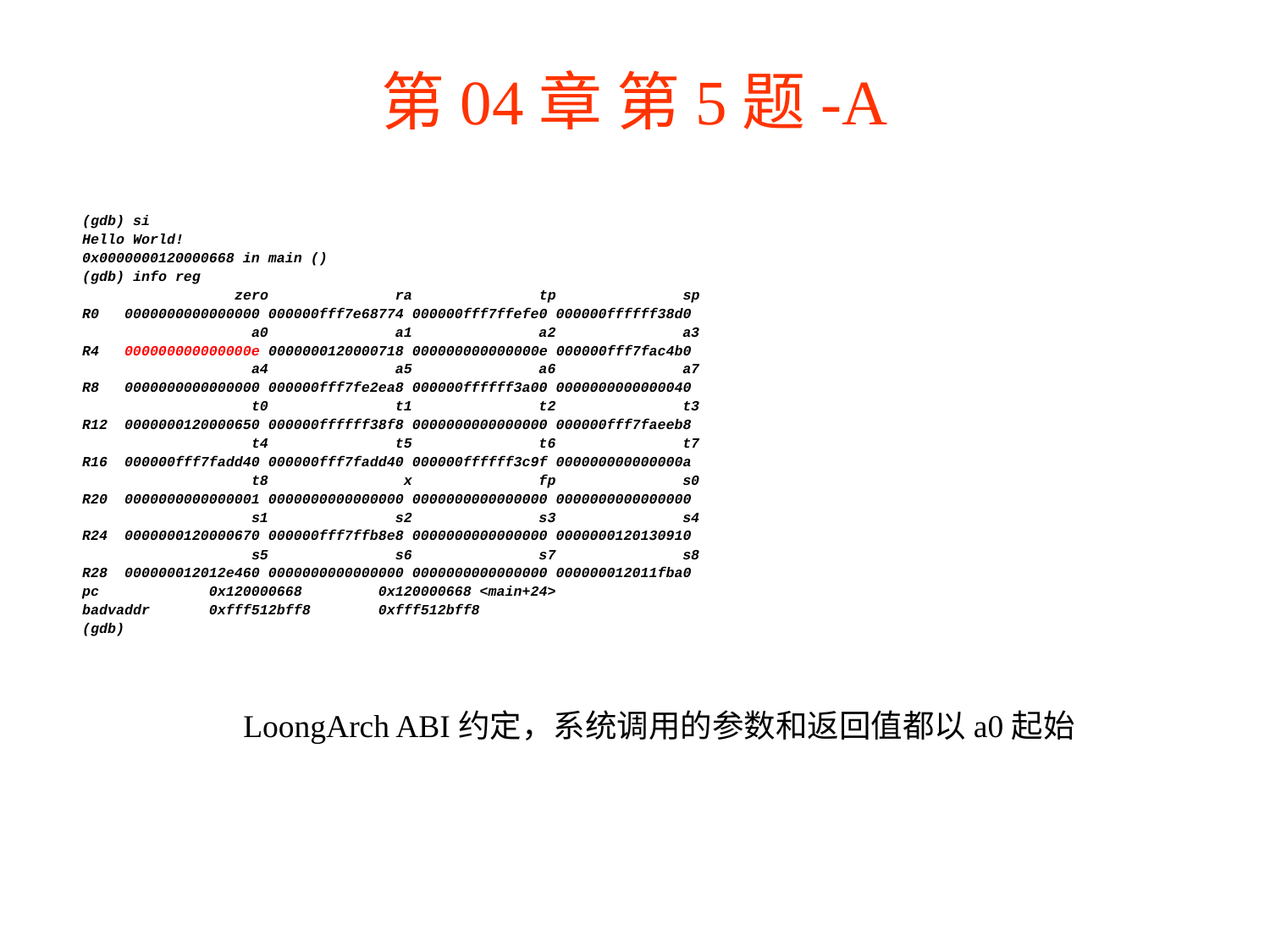

# 第04章 第5题-A
(gdb) si
Hello World!
0x0000000120000668 in main ()
(gdb) info reg
                  zero               ra               tp               sp
R0   0000000000000000 000000fff7e68774 000000fff7ffefe0 000000ffffff38d0
                    a0               a1               a2               a3
R4   000000000000000e 0000000120000718 000000000000000e 000000fff7fac4b0
                    a4               a5               a6               a7
R8   0000000000000000 000000fff7fe2ea8 000000ffffff3a00 0000000000000040
                    t0               t1               t2               t3
R12  0000000120000650 000000ffffff38f8 0000000000000000 000000fff7faeeb8
                    t4               t5               t6               t7
R16  000000fff7fadd40 000000fff7fadd40 000000ffffff3c9f 000000000000000a
                    t8                x               fp               s0
R20  0000000000000001 0000000000000000 0000000000000000 0000000000000000
                    s1               s2               s3               s4
R24  0000000120000670 000000fff7ffb8e8 0000000000000000 0000000120130910
                    s5               s6               s7               s8
R28  000000012012e460 0000000000000000 0000000000000000 000000012011fba0
pc             0x120000668         0x120000668 <main+24>
badvaddr       0xfff512bff8        0xfff512bff8
(gdb)
LoongArch ABI约定，系统调用的参数和返回值都以a0起始